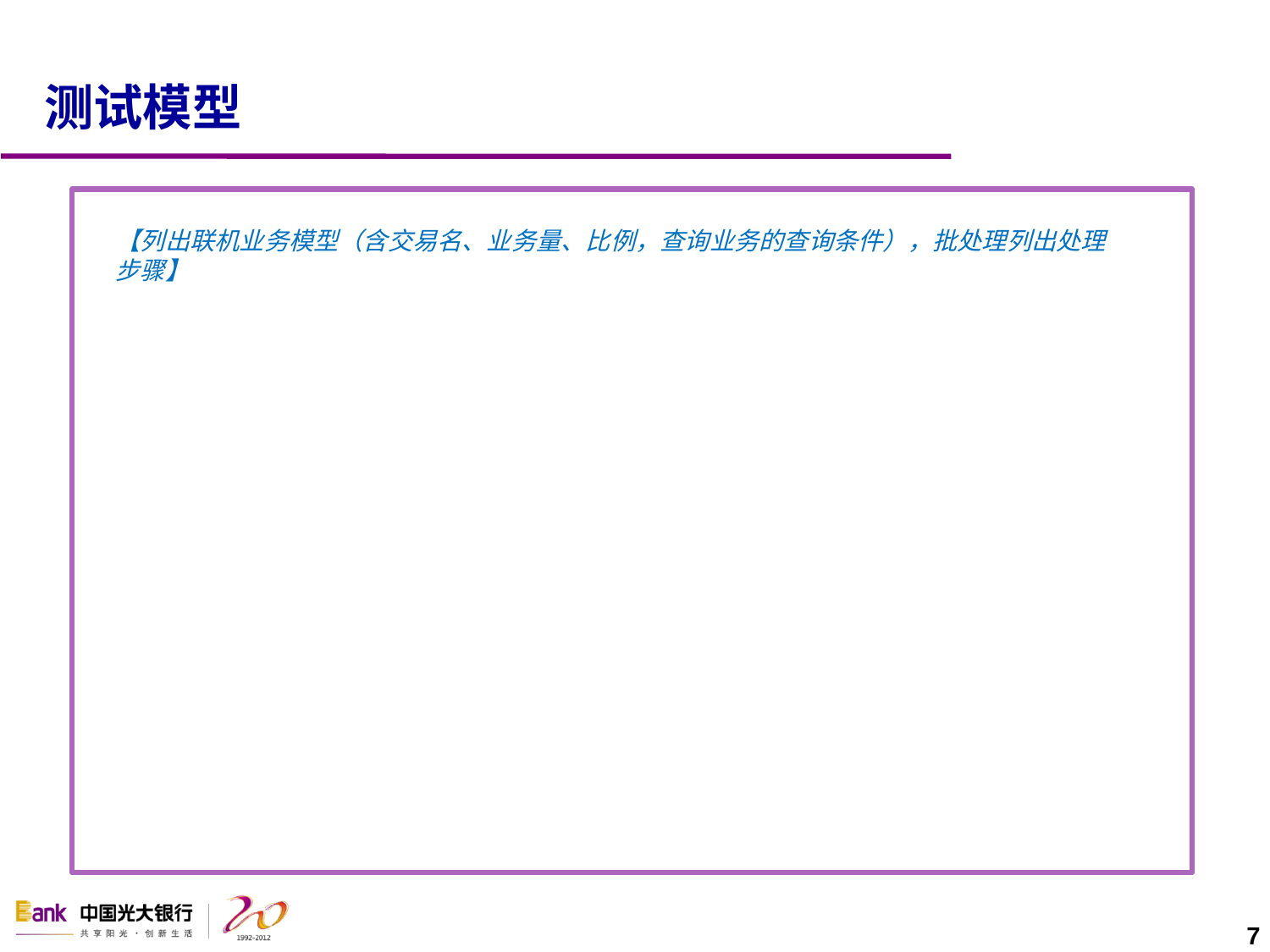

# 测试模型

【列出联机业务模型（含交易名、业务量、比例，查询业务的查询条件），批处理列出处理步骤】